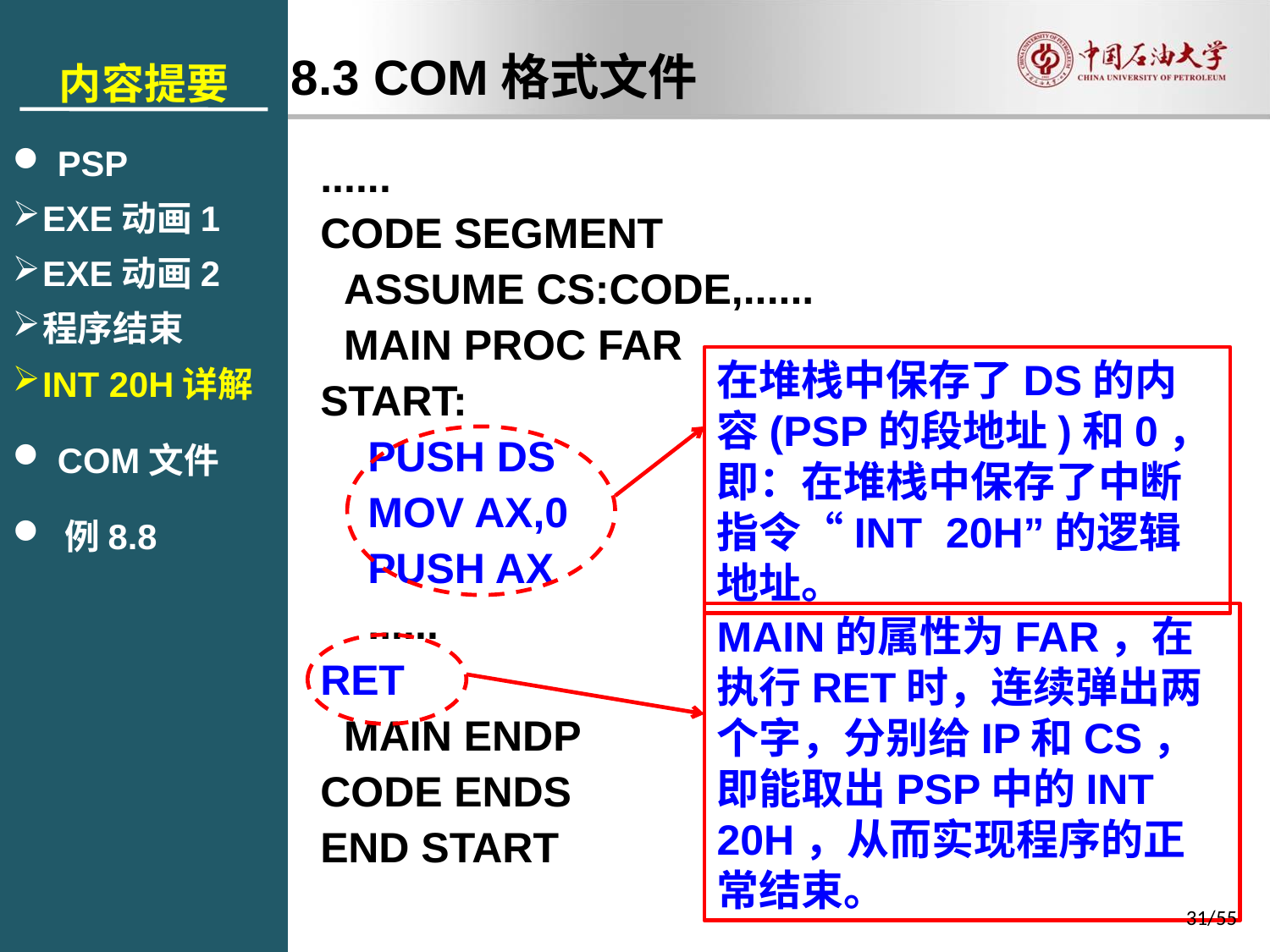

内容提要
 PSP
EXE动画1
EXE动画2
程序结束
INT 20H详解
 COM文件
 例8.8
8.3 COM格式文件
......
CODE SEGMENT
  ASSUME CS:CODE,......
  MAIN PROC FAR
START:
    PUSH DS
    MOV AX,0
    PUSH AX
    ......
RET
  MAIN ENDP
CODE ENDS
END START
在堆栈中保存了DS的内容(PSP的段地址)和0，即：在堆栈中保存了中断指令“INT  20H”的逻辑地址。

MAIN的属性为FAR，在执行RET时，连续弹出两个字，分别给IP和CS，即能取出PSP中的INT 20H，从而实现程序的正常结束。

31/55